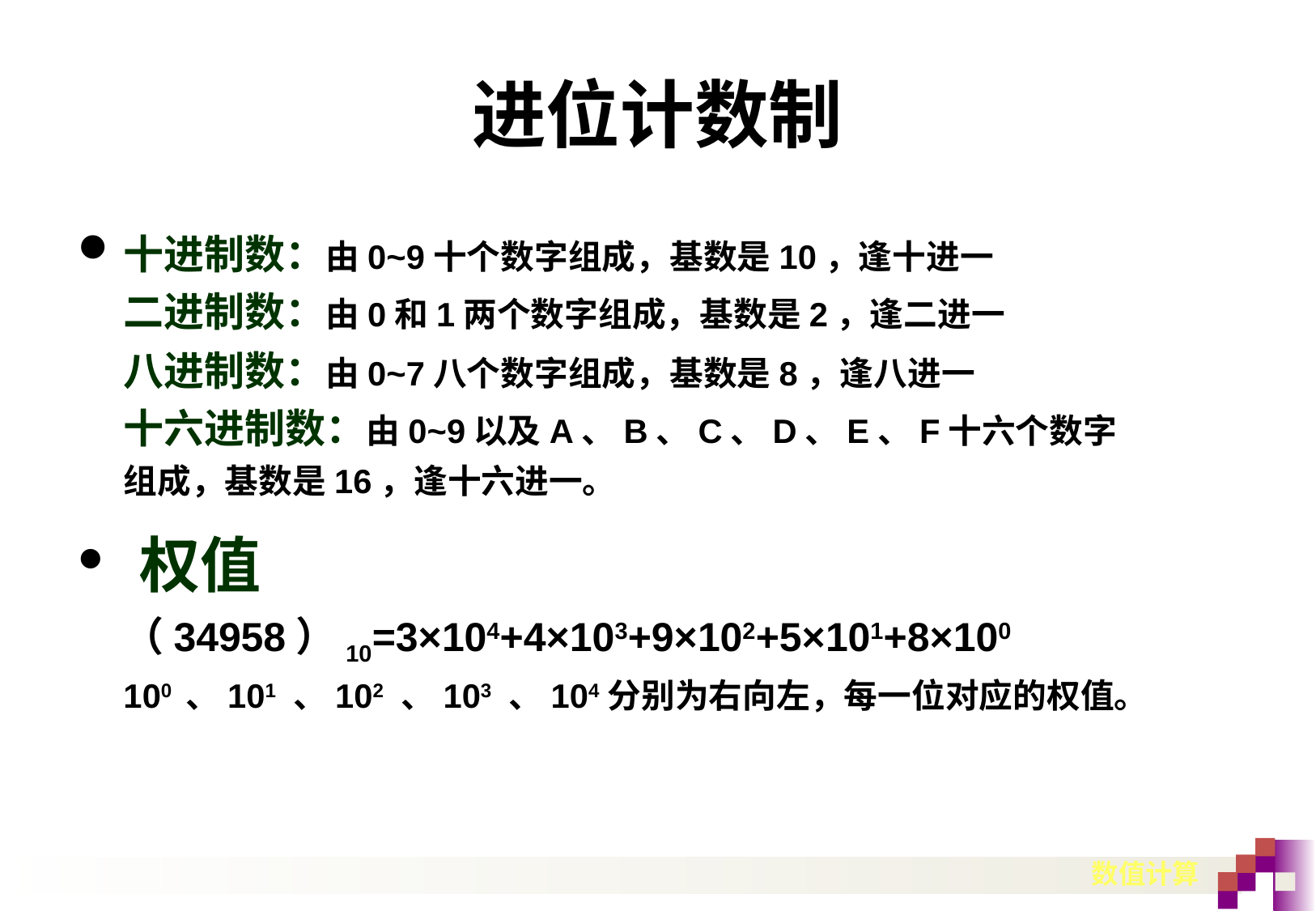

# 进位计数制
十进制数：由0~9十个数字组成，基数是10，逢十进一
二进制数：由0和1两个数字组成，基数是2，逢二进一
八进制数：由0~7八个数字组成，基数是8，逢八进一
十六进制数：由0~9以及A、B、C、D、E、F十六个数字
组成，基数是16，逢十六进一。
 权值
（34958）10=3×104+4×103+9×102+5×101+8×100
100 、101 、102 、103 、104分别为右向左，每一位对应的权值。